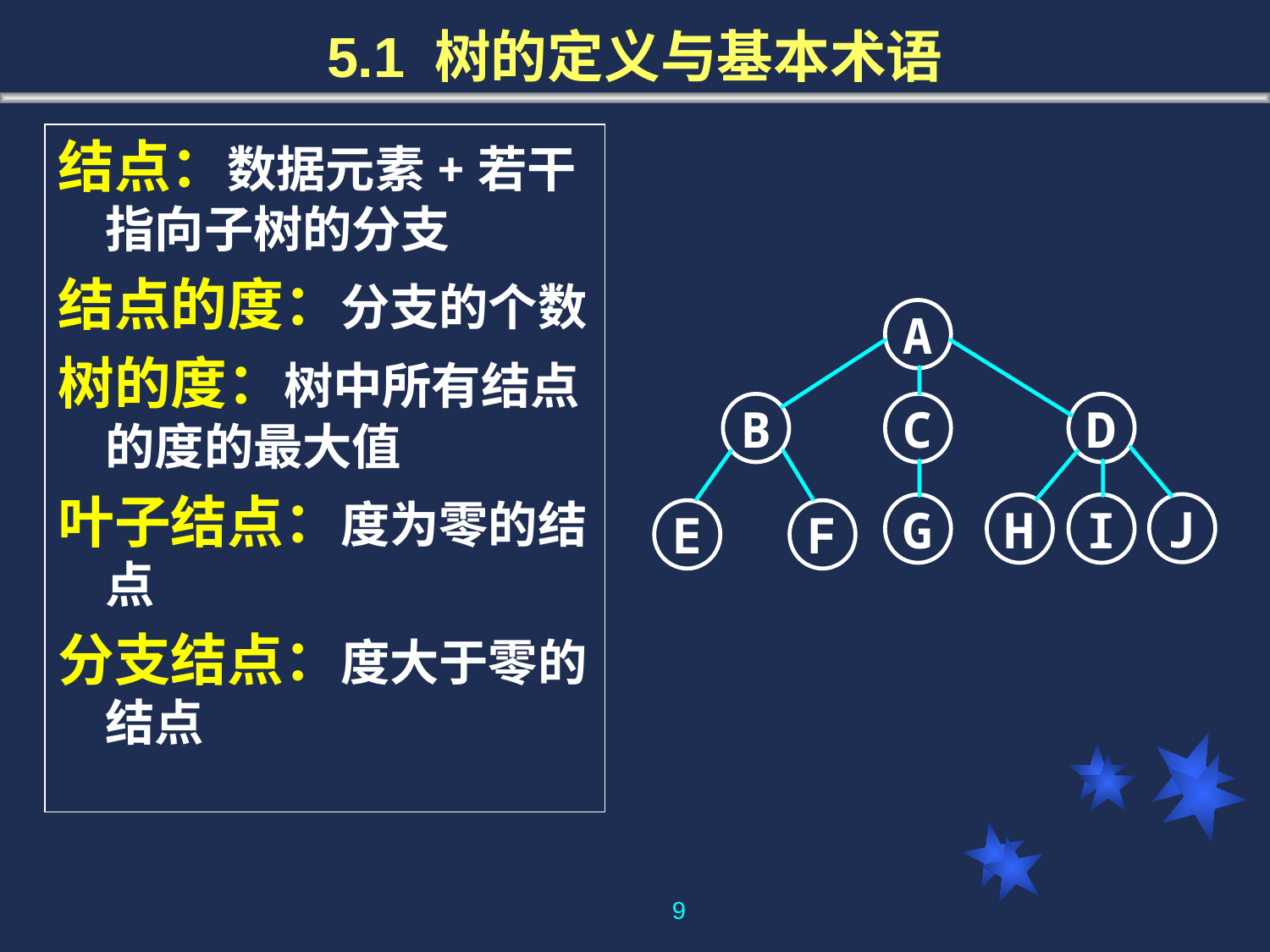

5.1 树的定义与基本术语
结点：数据元素+若干指向子树的分支
结点的度：分支的个数
树的度：树中所有结点的度的最大值
叶子结点：度为零的结点
分支结点：度大于零的结点
A

B
C
D

J
G
H
I
E
F
9